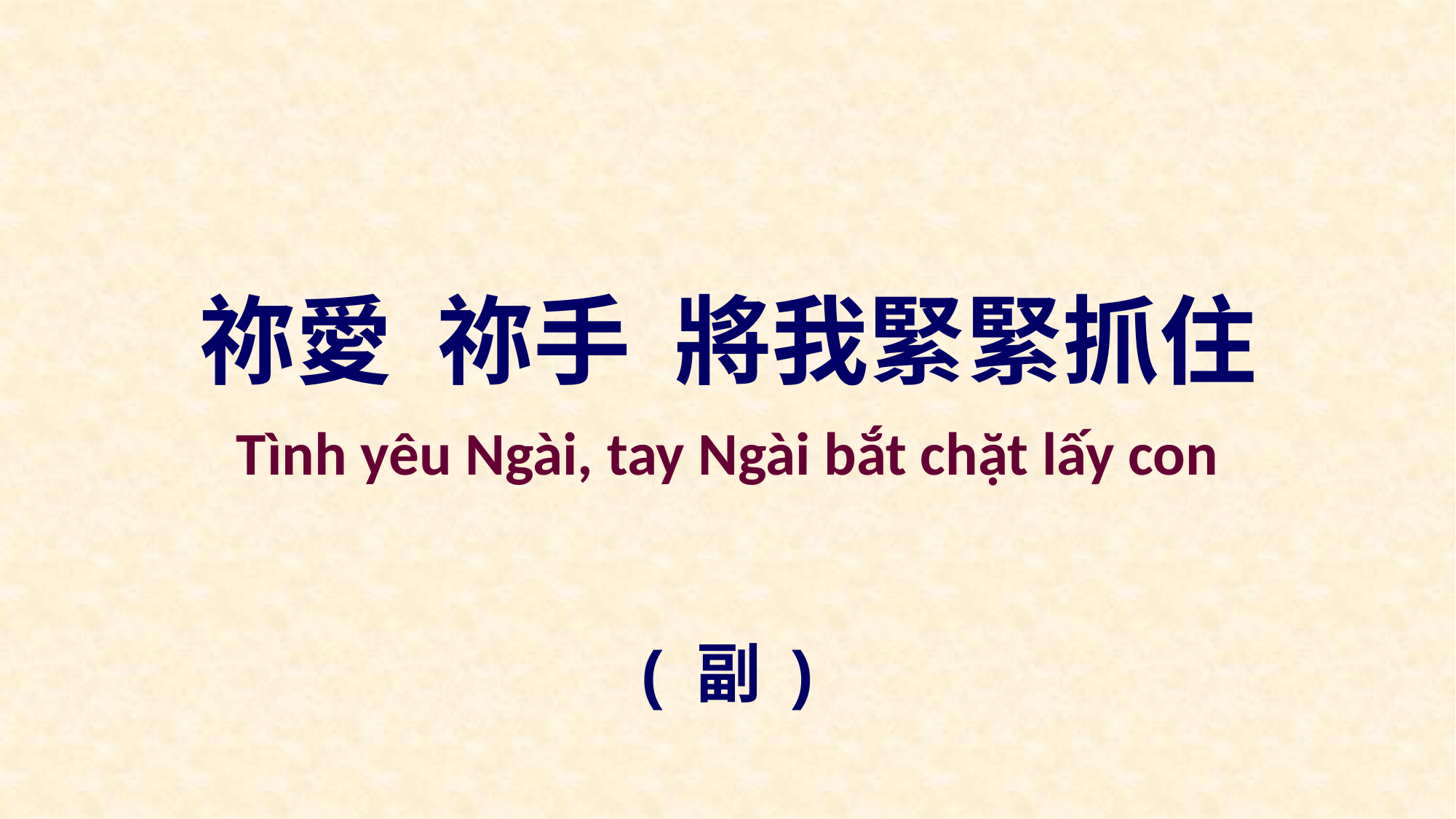

祢愛  祢手  將我緊緊抓住
Tình yêu Ngài, tay Ngài bắt chặt lấy con
( 副 )